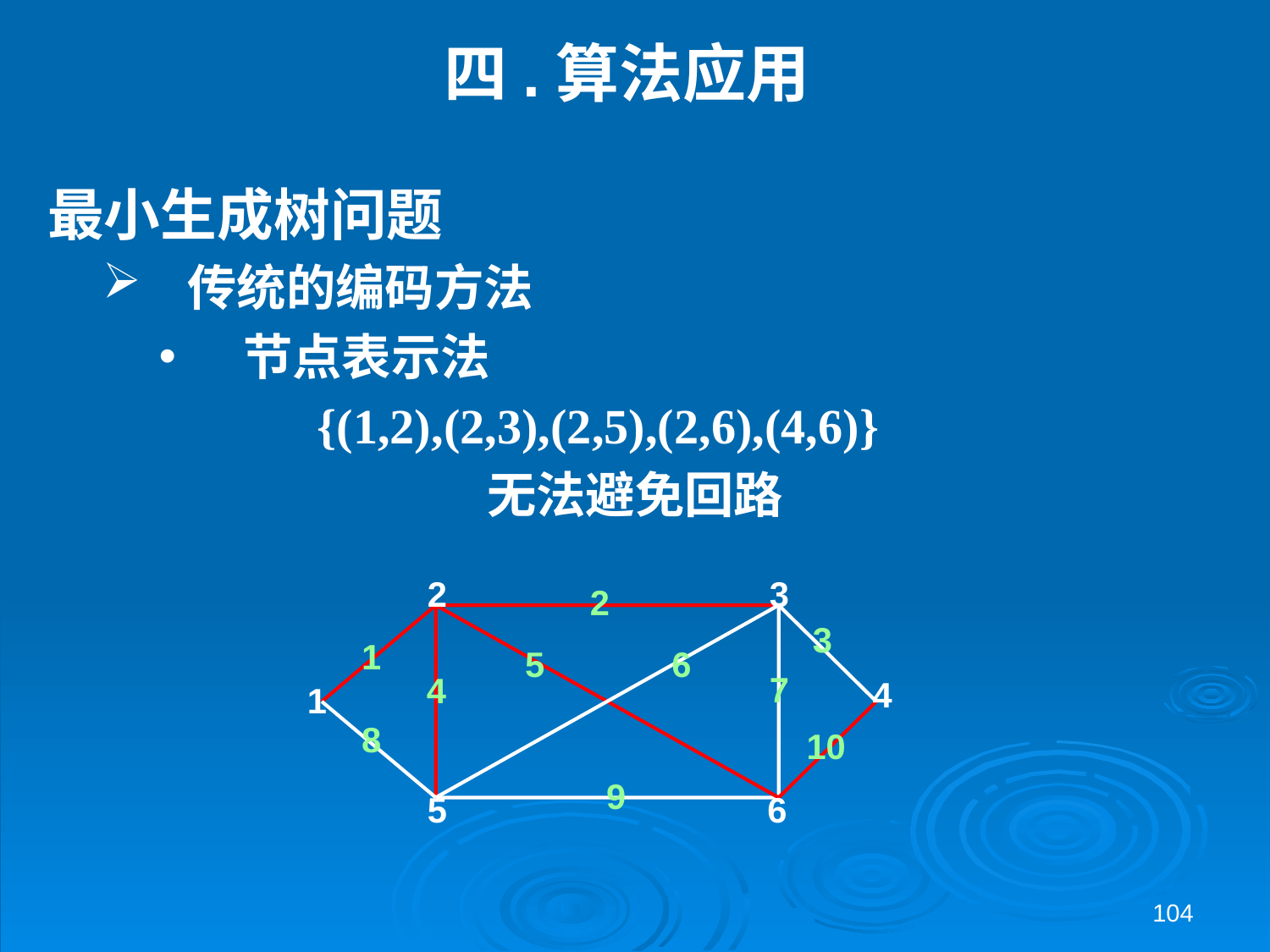

# 四.算法应用
最小生成树问题
传统的编码方法
节点表示法
{(1,2),(2,3),(2,5),(2,6),(4,6)}
无法避免回路

2
3
2

3
1
5
6
7
4
4
1

8
10
9
5
6

104